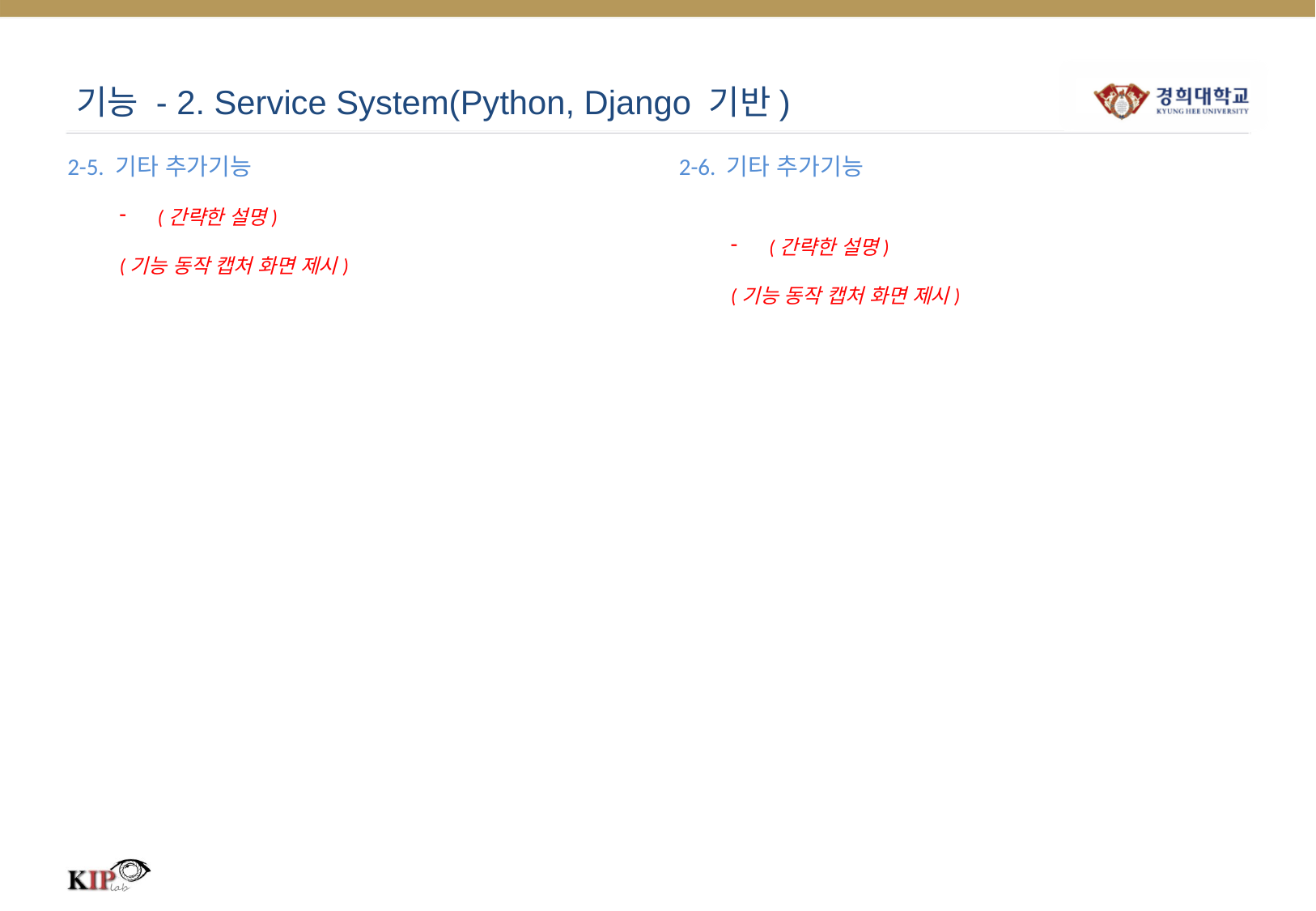

# 기능 - 2. Service System(Python, Django 기반)
2-5. 기타 추가기능
(간략한 설명)
(기능 동작 캡처 화면 제시)

2-6. 기타 추가기능

(간략한 설명)
(기능 동작 캡처 화면 제시)